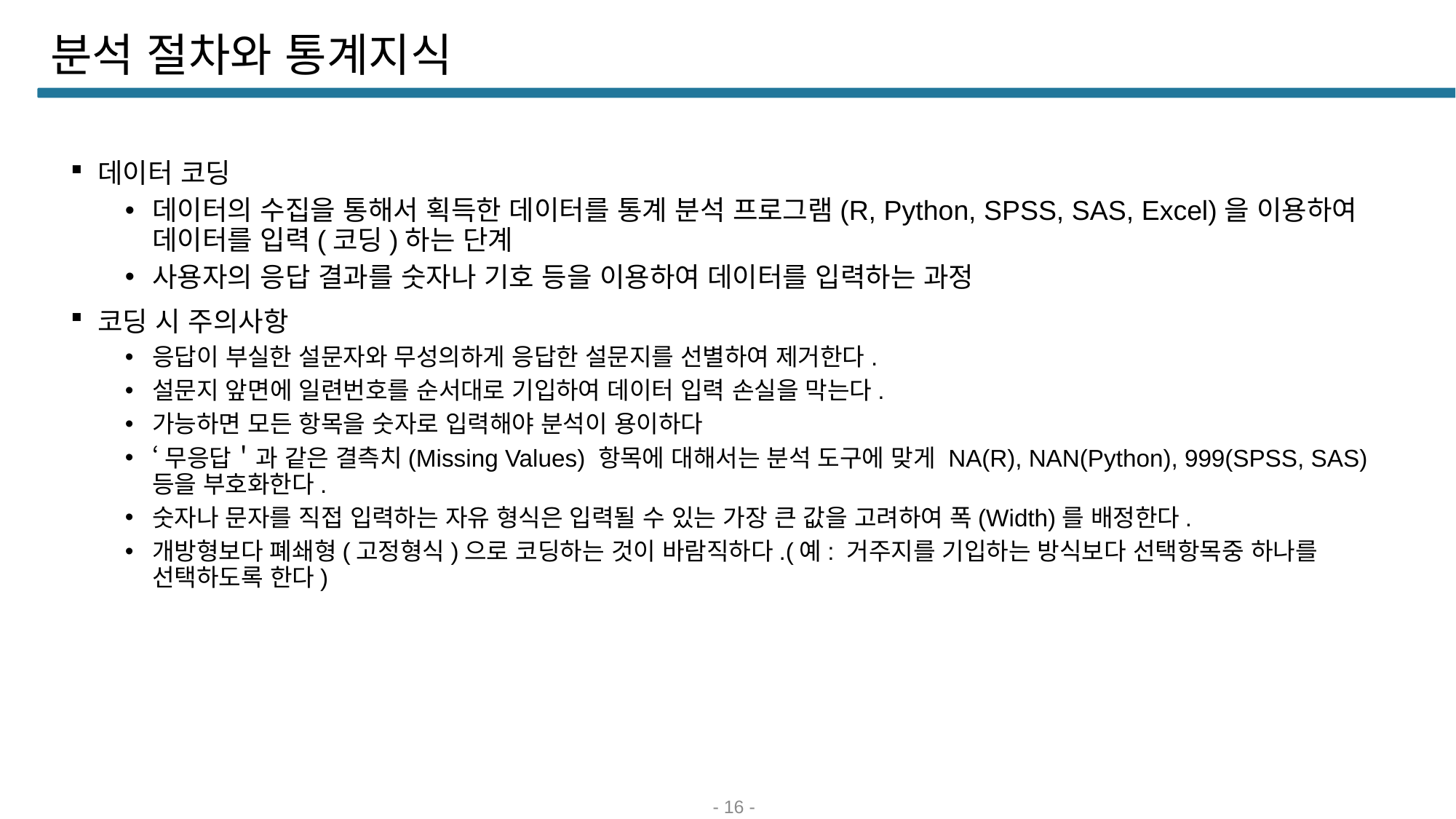

# 분석 절차와 통계지식
데이터 코딩
데이터의 수집을 통해서 획득한 데이터를 통계 분석 프로그램(R, Python, SPSS, SAS, Excel)을 이용하여 데이터를 입력(코딩)하는 단계
사용자의 응답 결과를 숫자나 기호 등을 이용하여 데이터를 입력하는 과정
코딩 시 주의사항
응답이 부실한 설문자와 무성의하게 응답한 설문지를 선별하여 제거한다.
설문지 앞면에 일련번호를 순서대로 기입하여 데이터 입력 손실을 막는다.
가능하면 모든 항목을 숫자로 입력해야 분석이 용이하다
‘무응답＇과 같은 결측치(Missing Values) 항목에 대해서는 분석 도구에 맞게 NA(R), NAN(Python), 999(SPSS, SAS)등을 부호화한다.
숫자나 문자를 직접 입력하는 자유 형식은 입력될 수 있는 가장 큰 값을 고려하여 폭(Width)를 배정한다.
개방형보다 폐쇄형(고정형식)으로 코딩하는 것이 바람직하다.(예: 거주지를 기입하는 방식보다 선택항목중 하나를 선택하도록 한다)
- 16 -